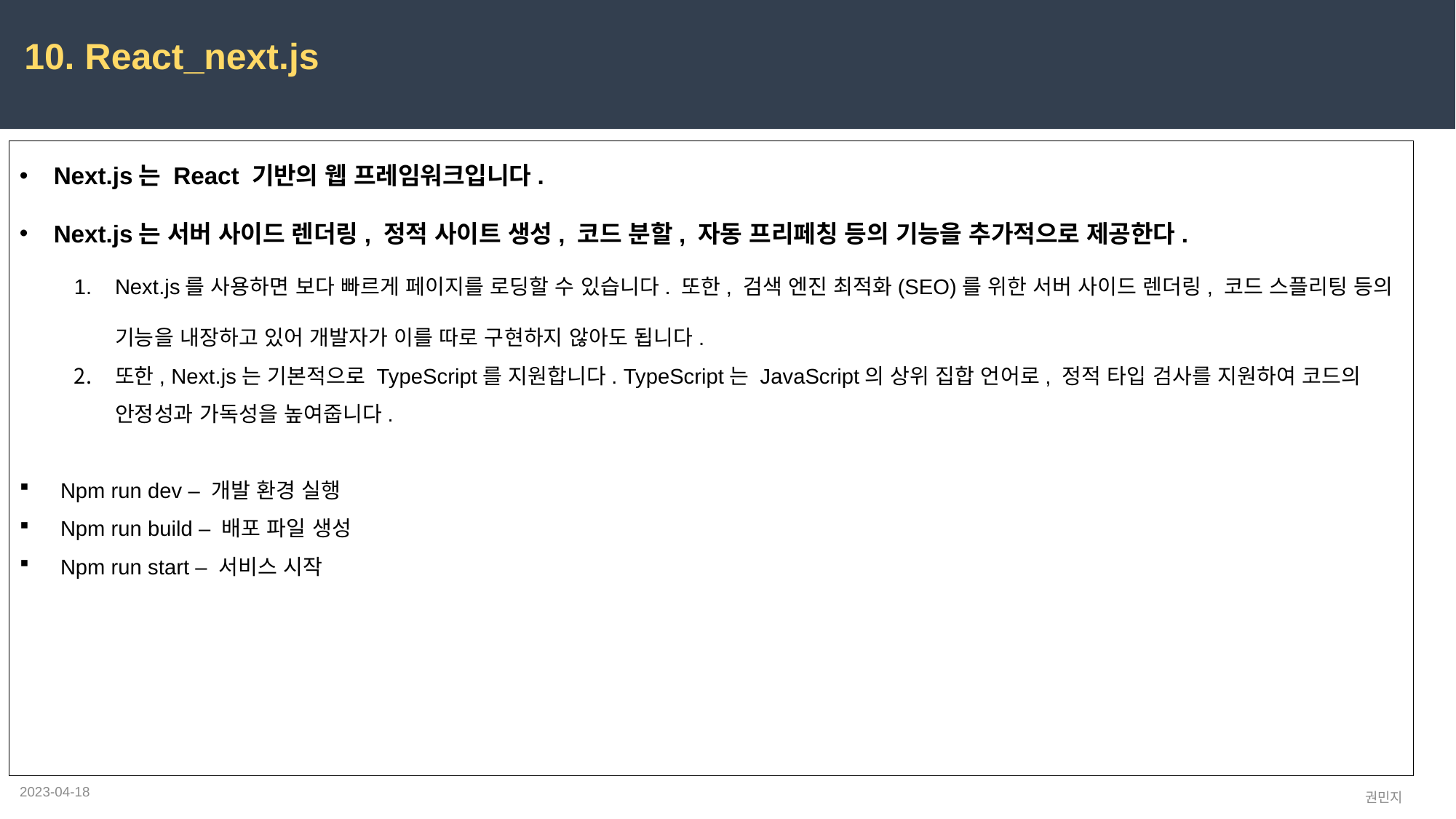

10. React_next.js
Next.js는 React 기반의 웹 프레임워크입니다.
Next.js는 서버 사이드 렌더링, 정적 사이트 생성, 코드 분할, 자동 프리페칭 등의 기능을 추가적으로 제공한다.
Next.js를 사용하면 보다 빠르게 페이지를 로딩할 수 있습니다. 또한, 검색 엔진 최적화(SEO)를 위한 서버 사이드 렌더링, 코드 스플리팅 등의 기능을 내장하고 있어 개발자가 이를 따로 구현하지 않아도 됩니다.
또한, Next.js는 기본적으로 TypeScript를 지원합니다. TypeScript는 JavaScript의 상위 집합 언어로, 정적 타입 검사를 지원하여 코드의 안정성과 가독성을 높여줍니다.

Npm run dev – 개발 환경 실행
Npm run build – 배포 파일 생성
Npm run start – 서비스 시작
2023-04-18
권민지